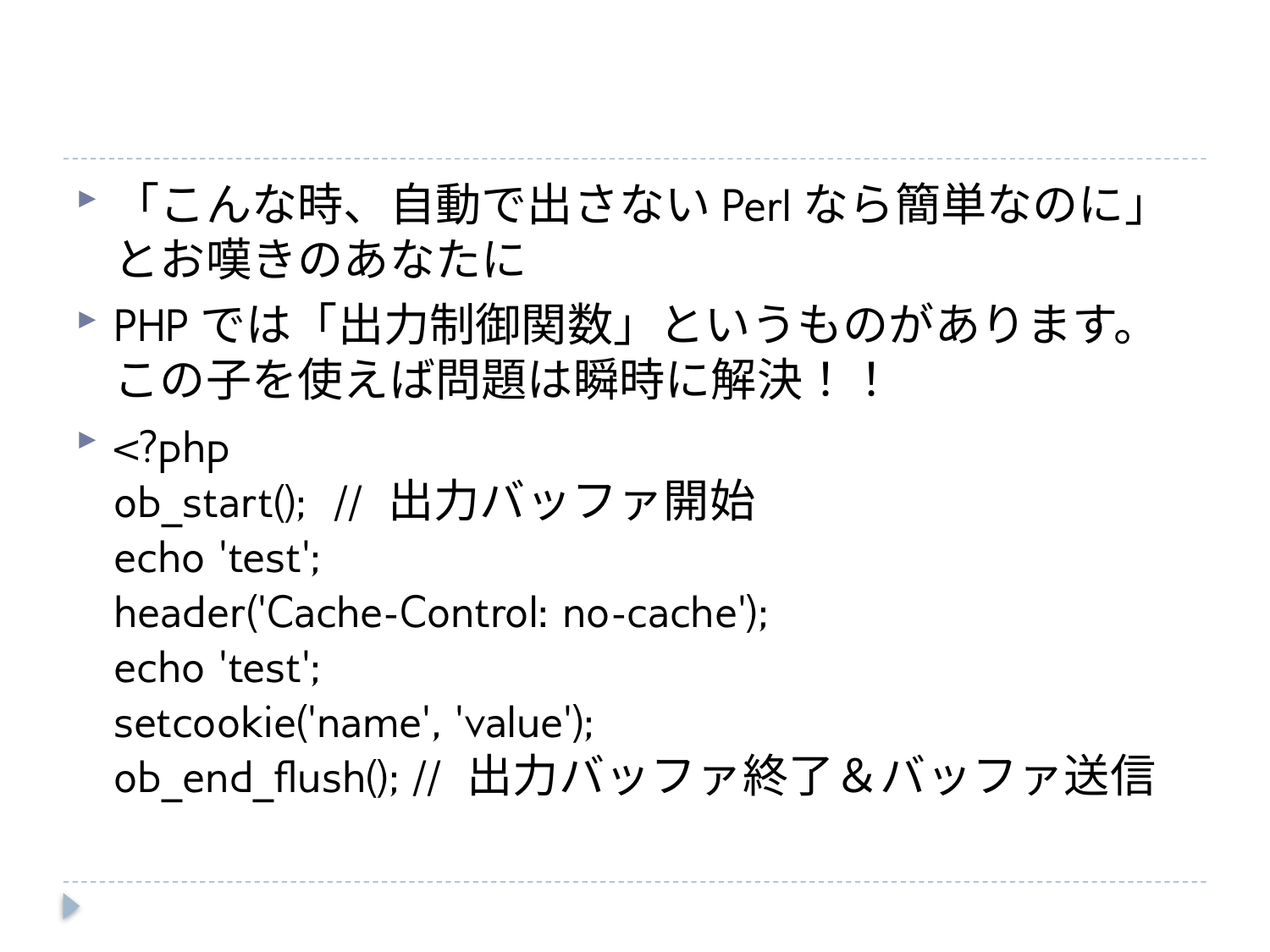

#
「こんな時、自動で出さないPerlなら簡単なのに」とお嘆きのあなたに
PHPでは「出力制御関数」というものがあります。この子を使えば問題は瞬時に解決！！
<?php
ob_start();  // 出力バッファ開始
echo 'test';
header('Cache-Control: no-cache');
echo 'test';
setcookie('name', 'value');
ob_end_flush(); // 出力バッファ終了＆バッファ送信